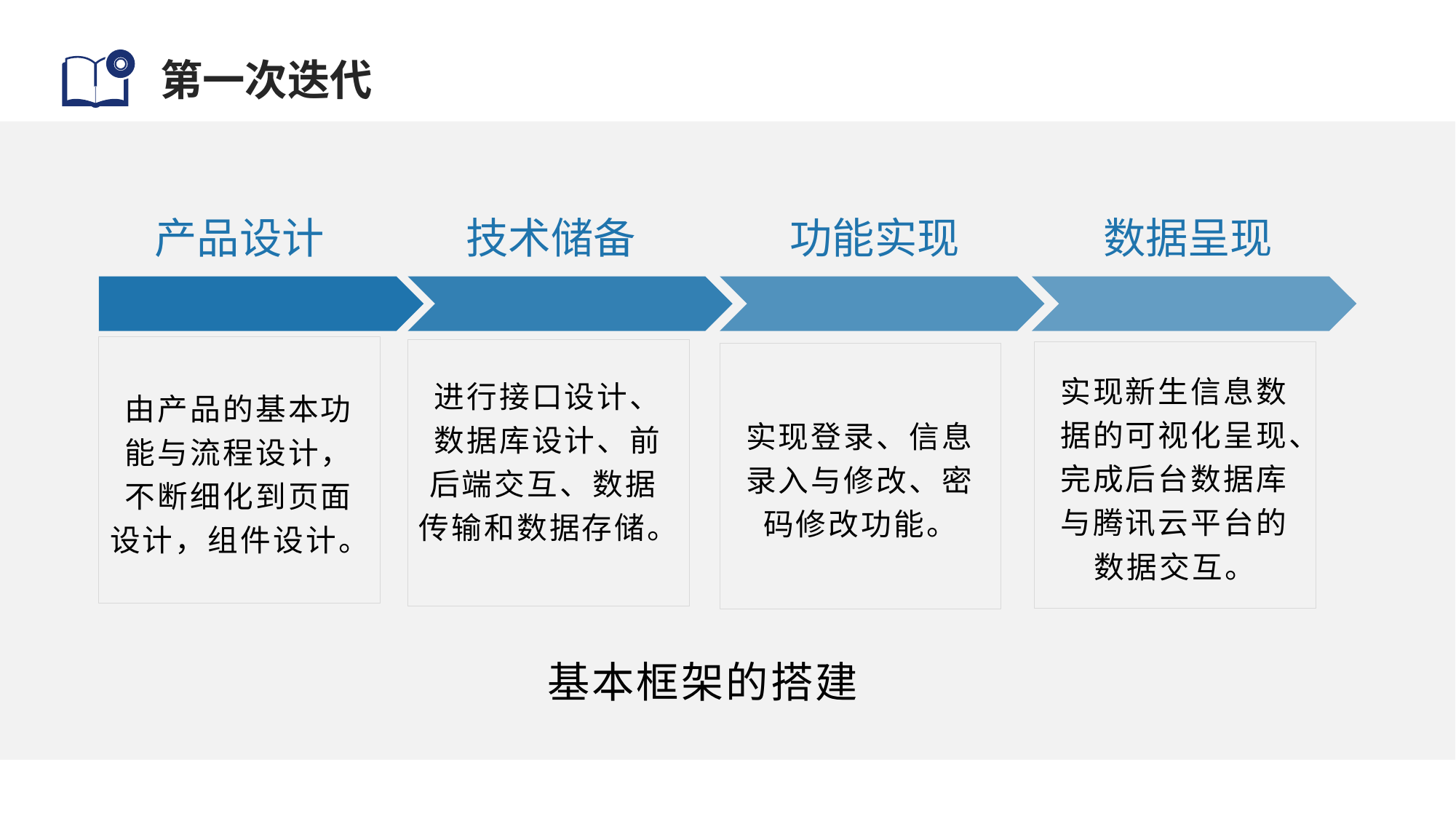

# 第一次迭代

产品设计
技术储备
功能实现
数据呈现

由产品的基本功能与流程设计，不断细化到页面设计，组件设计。
进行接口设计、数据库设计、前后端交互、数据  传输和数据存储。

实现新生信息数据的可视化呈现、完成后台数据库与腾讯云平台的数据交互。
实现登录、信息录入与修改、密码修改功能。
基本框架的搭建